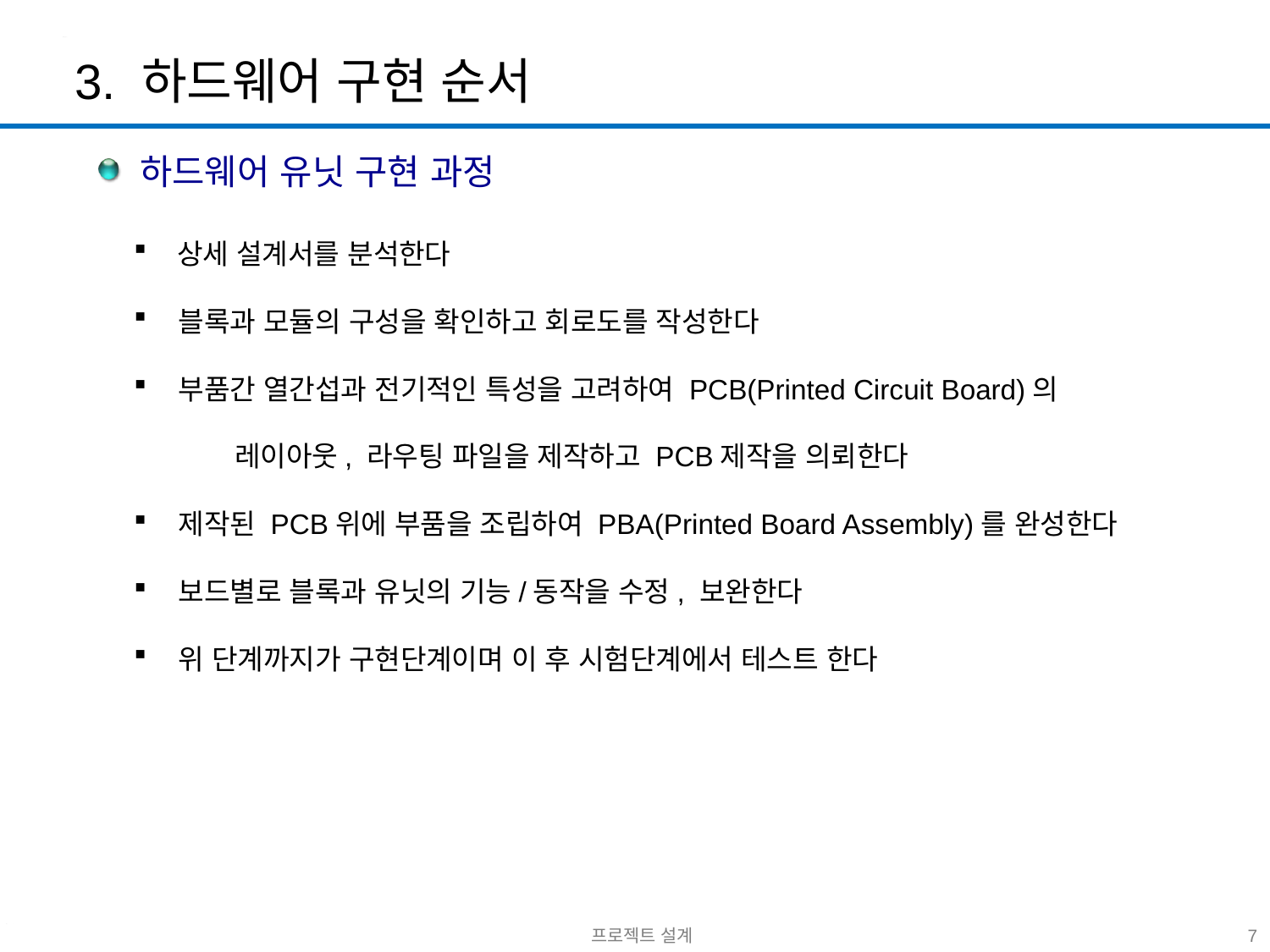

3. 하드웨어 구현 순서
 하드웨어 유닛 구현 과정
 상세 설계서를 분석한다
 블록과 모듈의 구성을 확인하고 회로도를 작성한다
 부품간 열간섭과 전기적인 특성을 고려하여 PCB(Printed Circuit Board)의
            레이아웃, 라우팅 파일을 제작하고 PCB제작을 의뢰한다
 제작된 PCB위에 부품을 조립하여 PBA(Printed Board Assembly)를 완성한다
 보드별로 블록과 유닛의 기능/동작을 수정, 보완한다
 위 단계까지가 구현단계이며 이 후 시험단계에서 테스트 한다